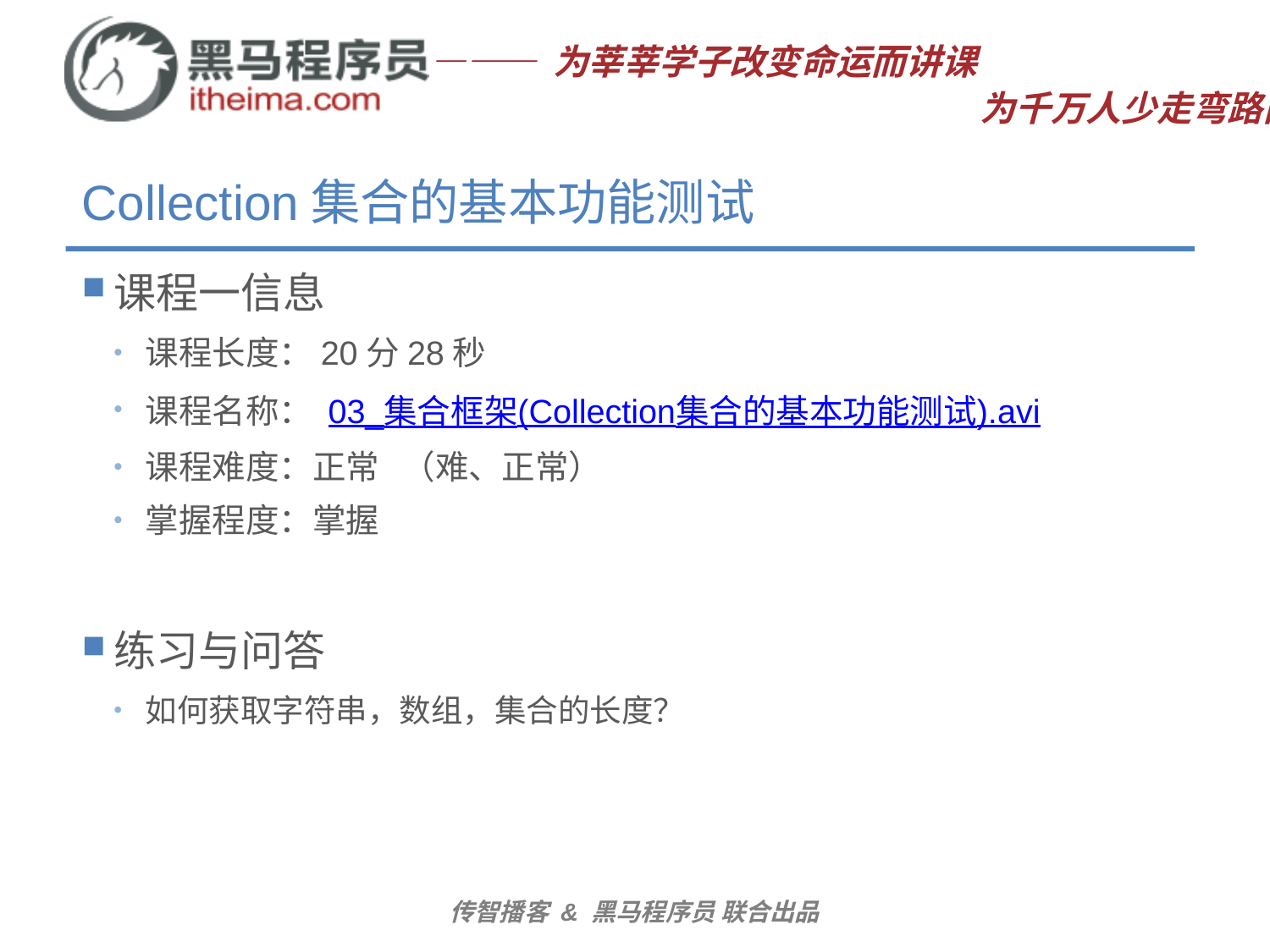

# Collection集合的基本功能测试
课程一信息
课程长度：20分28秒
课程名称： 03_集合框架(Collection集合的基本功能测试).avi
课程难度：正常   （难、正常）
掌握程度：掌握

练习与问答
如何获取字符串，数组，集合的长度？